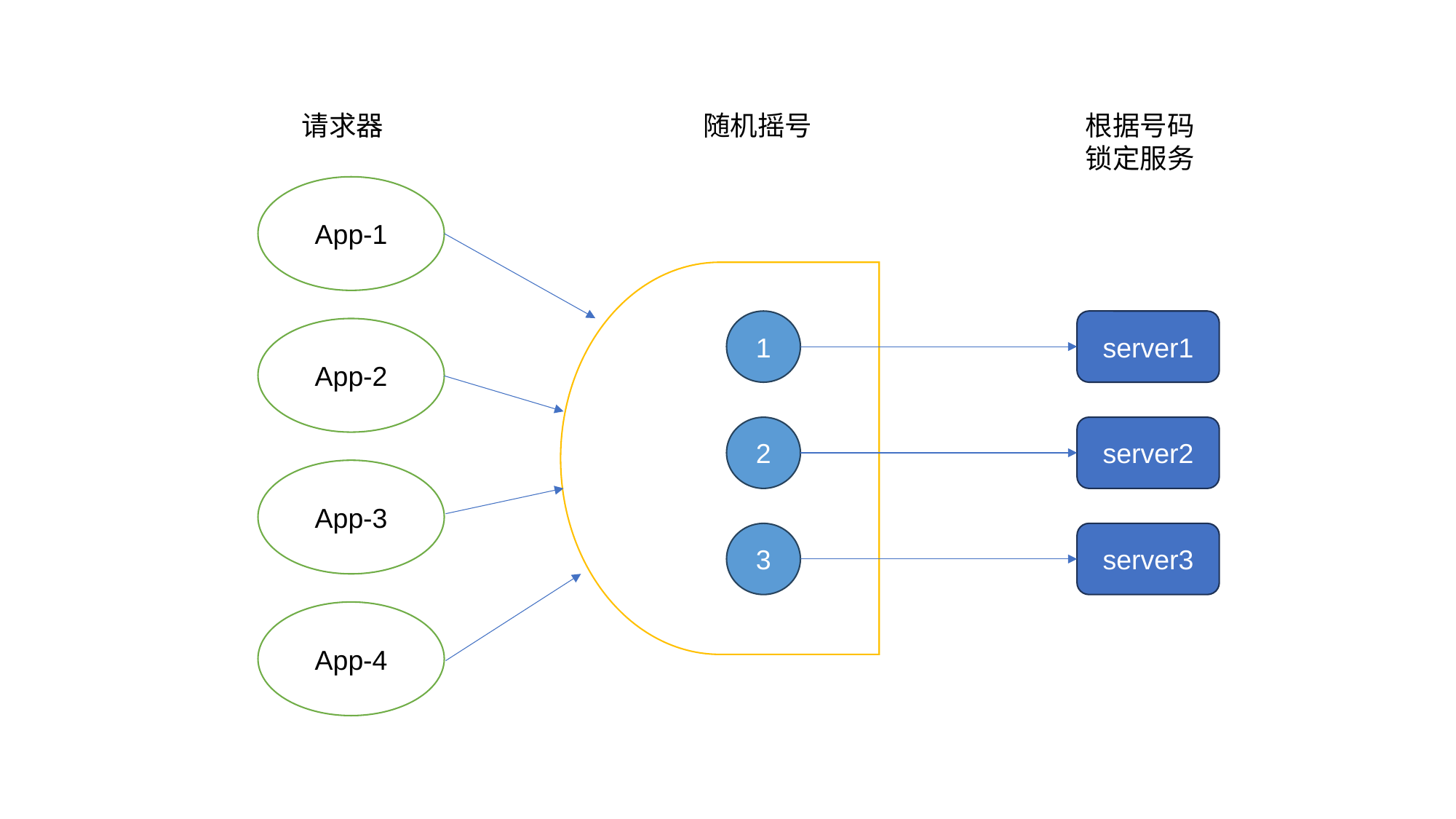

请求器
随机摇号
根据号码锁定服务
App-1
App-2
App-3
App-4

1
2
3
server1
server2
server3